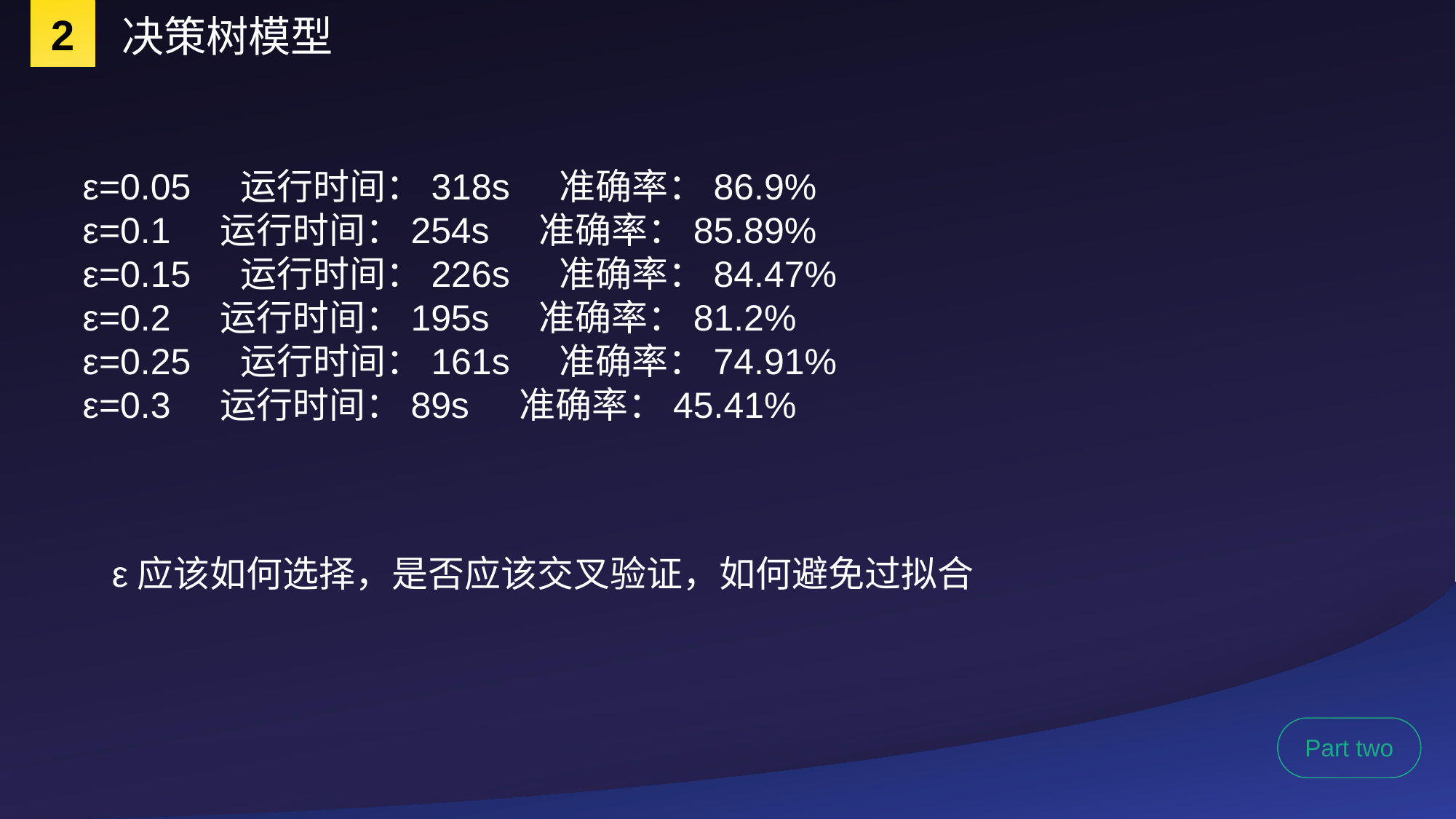

2

决策树模型
ε=0.05    运行时间：318s    准确率：86.9%
ε=0.1    运行时间：254s    准确率：85.89%
ε=0.15    运行时间：226s    准确率：84.47%
ε=0.2    运行时间：195s    准确率：81.2%
ε=0.25    运行时间：161s    准确率：74.91%
ε=0.3    运行时间：89s    准确率：45.41%
ε应该如何选择，是否应该交叉验证，如何避免过拟合

Part two